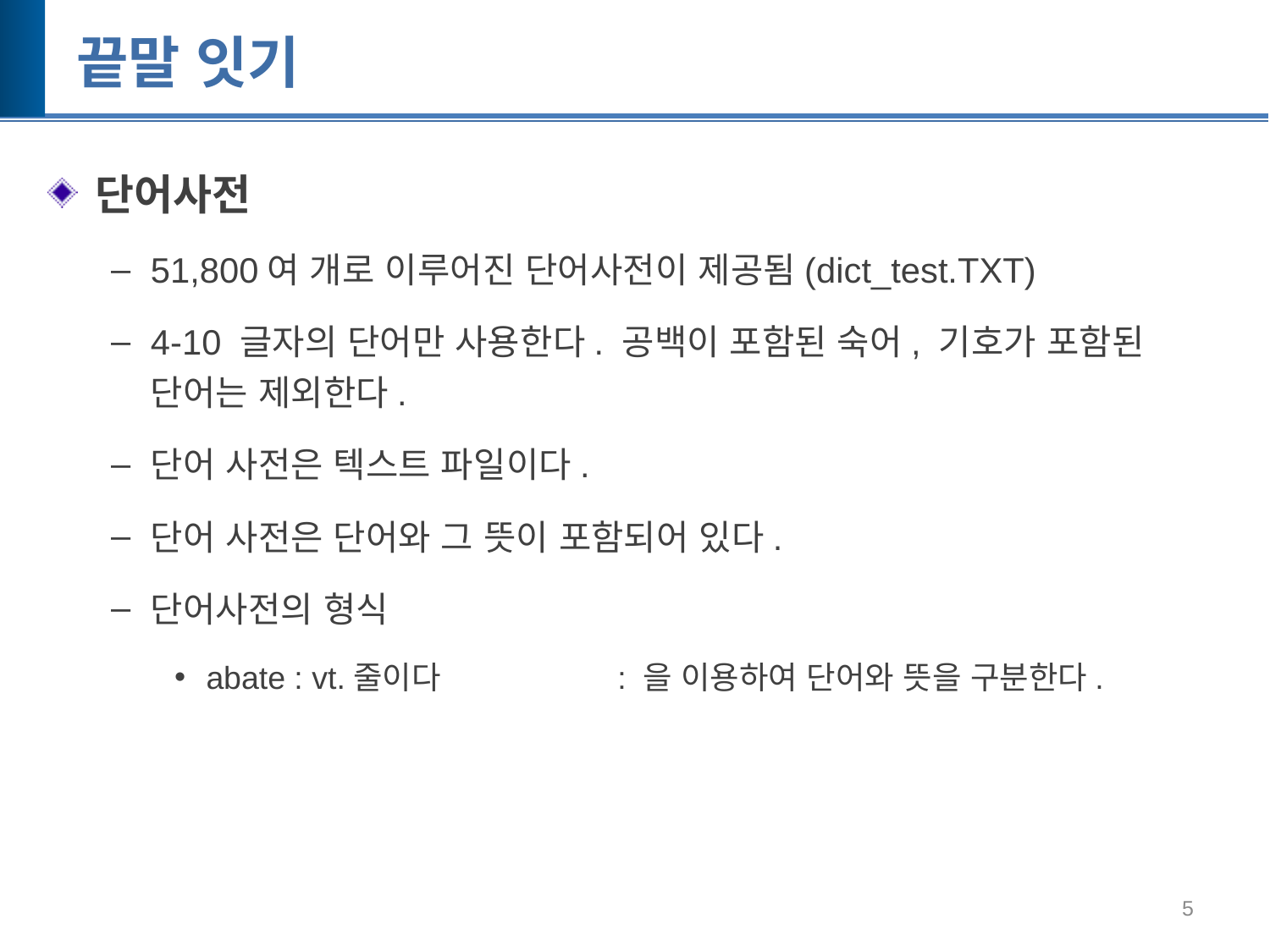

# 끝말 잇기
단어사전
51,800여 개로 이루어진 단어사전이 제공됨(dict_test.TXT)
4-10 글자의 단어만 사용한다. 공백이 포함된 숙어, 기호가 포함된 단어는 제외한다.
단어 사전은 텍스트 파일이다.
단어 사전은 단어와 그 뜻이 포함되어 있다.
단어사전의 형식
abate : vt.줄이다                   : 을 이용하여 단어와 뜻을 구분한다.
5